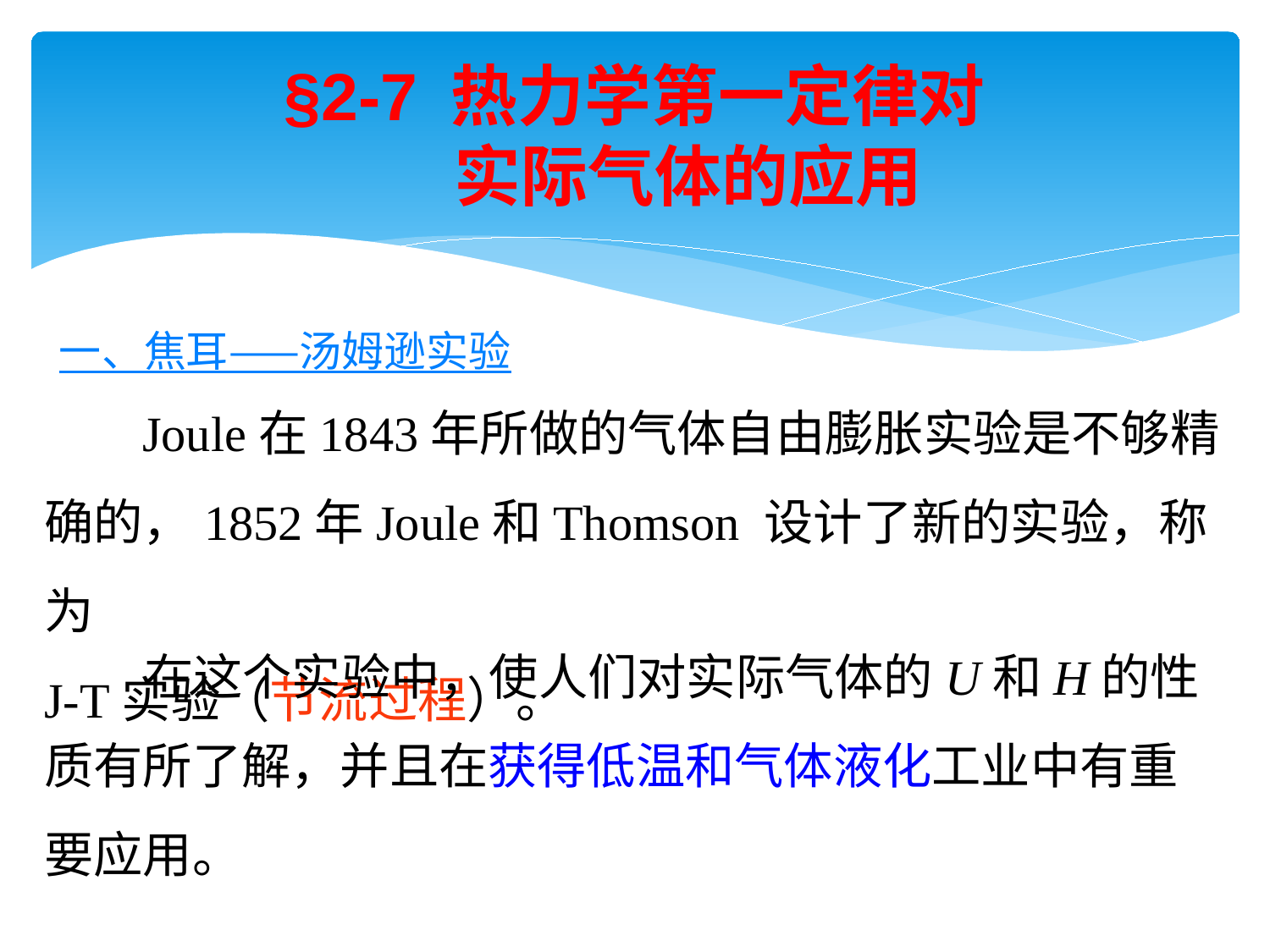

# §2-7 热力学第一定律对 实际气体的应用
一、焦耳——汤姆逊实验
        Joule在1843年所做的气体自由膨胀实验是不够精确的，1852年Joule和Thomson 设计了新的实验，称为
J-T实验（节流过程）。
        在这个实验中，使人们对实际气体的U和H的性质有所了解，并且在获得低温和气体液化工业中有重要应用。